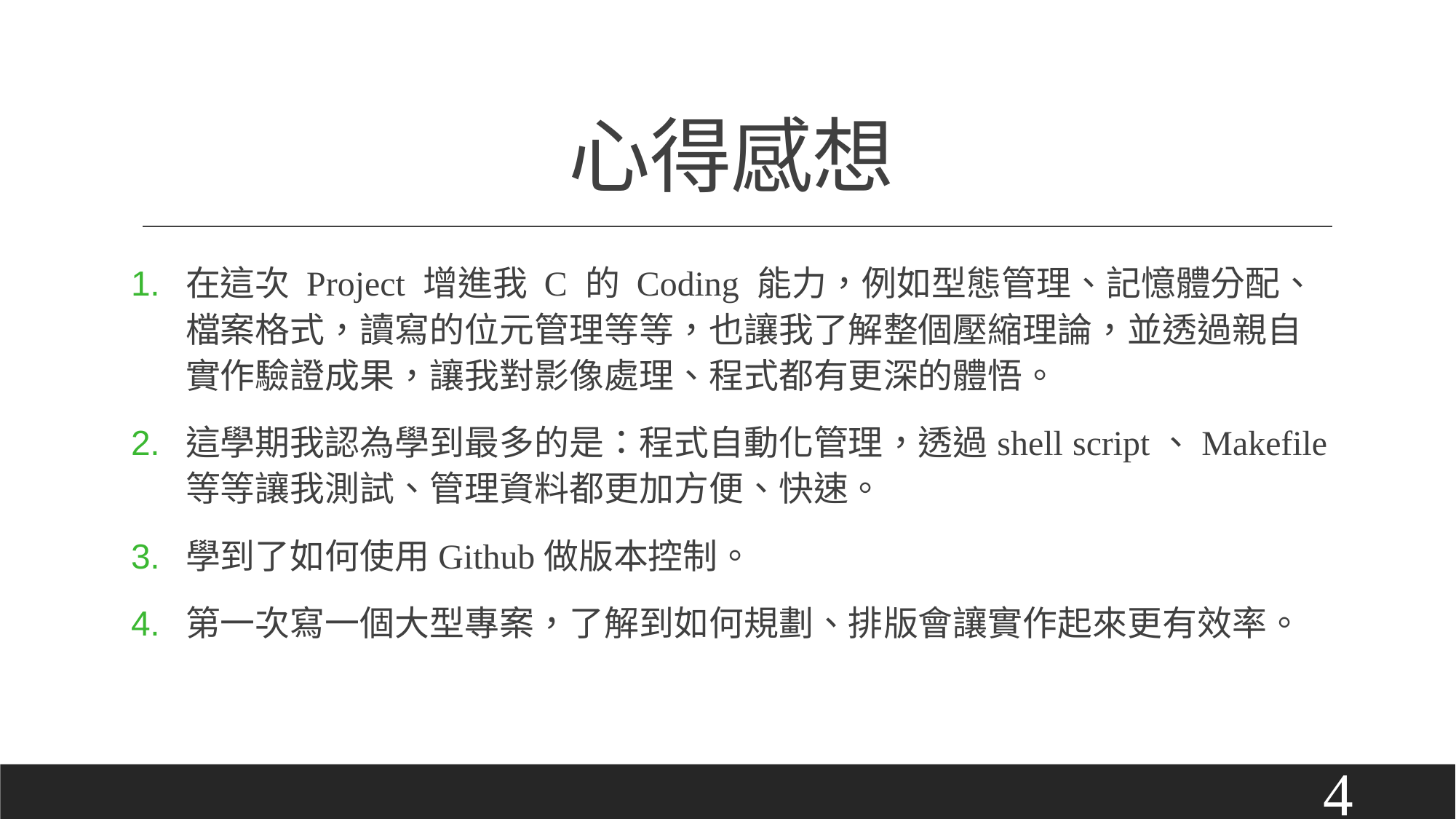

# 心得感想
在這次 Project 增進我 C 的 Coding 能力，例如型態管理、記憶體分配、檔案格式，讀寫的位元管理等等，也讓我了解整個壓縮理論，並透過親自實作驗證成果，讓我對影像處理、程式都有更深的體悟。
這學期我認為學到最多的是：程式自動化管理，透過shell script、Makefile等等讓我測試、管理資料都更加方便、快速。
學到了如何使用Github做版本控制。
第一次寫一個大型專案，了解到如何規劃、排版會讓實作起來更有效率。
4